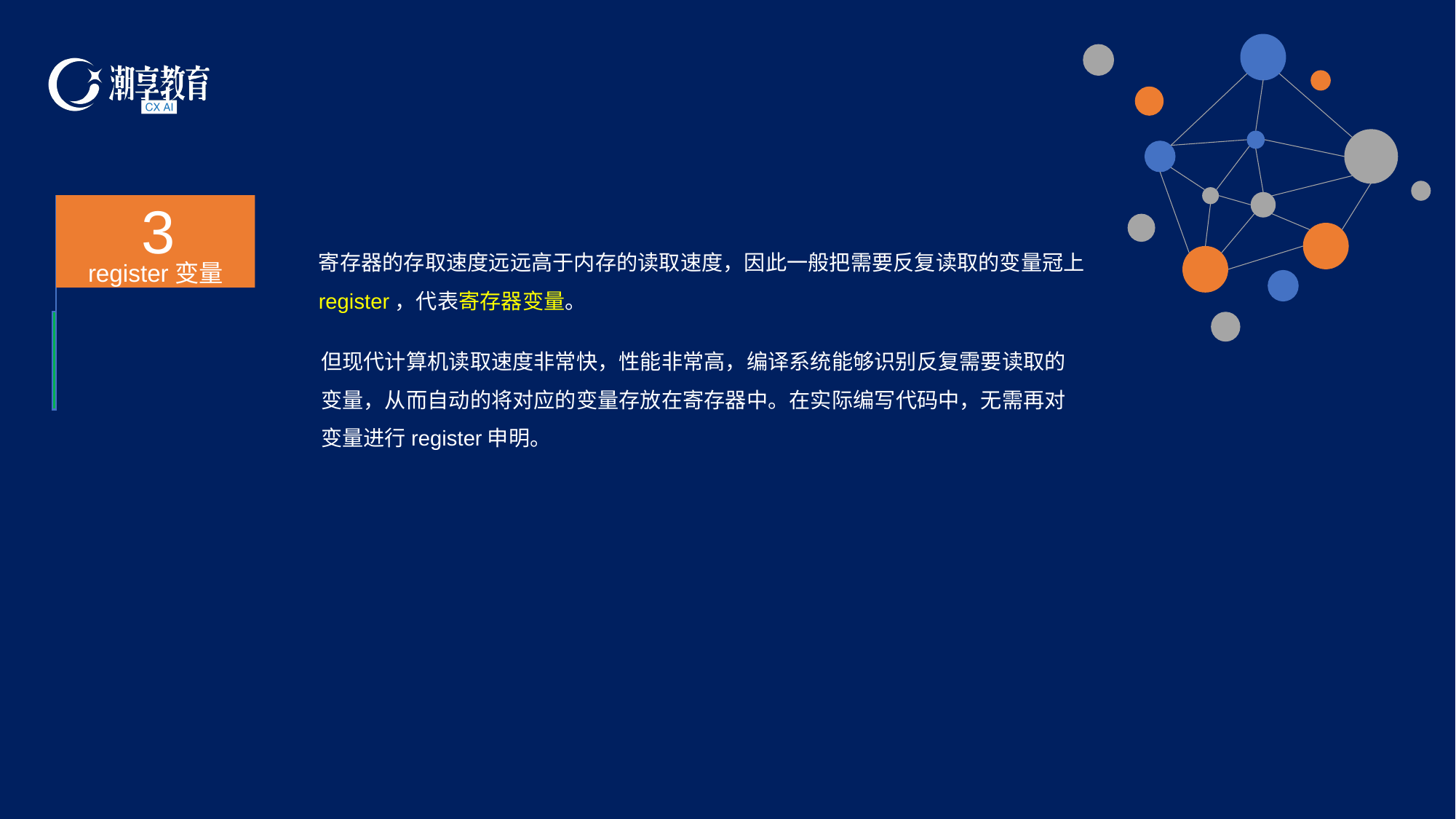

3

register变量

寄存器的存取速度远远高于内存的读取速度，因此一般把需要反复读取的变量冠上register，代表寄存器变量。
但现代计算机读取速度非常快，性能非常高，编译系统能够识别反复需要读取的变量，从而自动的将对应的变量存放在寄存器中。在实际编写代码中，无需再对变量进行register申明。